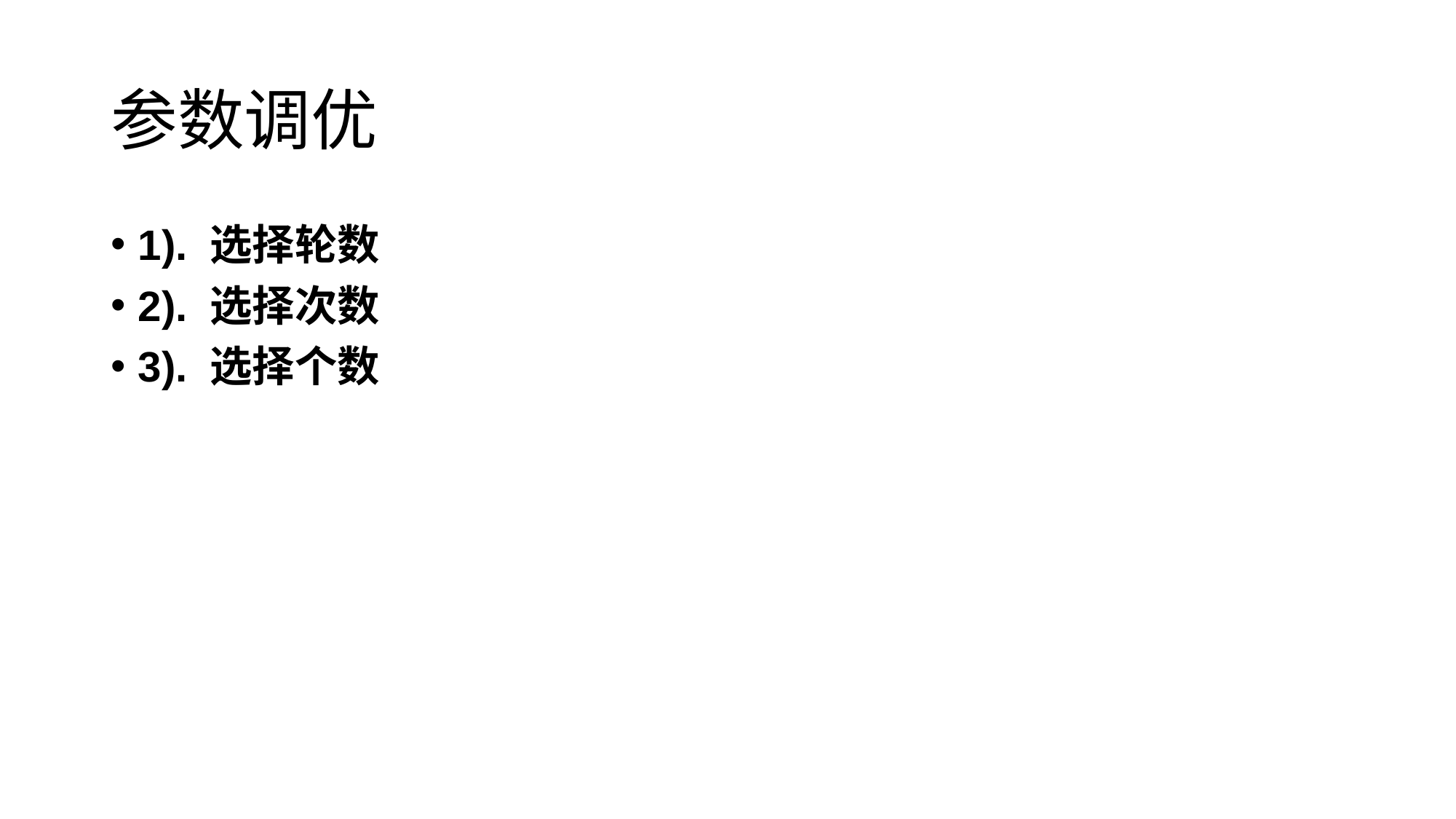

# 参数调优
1). 选择轮数
2). 选择次数
3). 选择个数